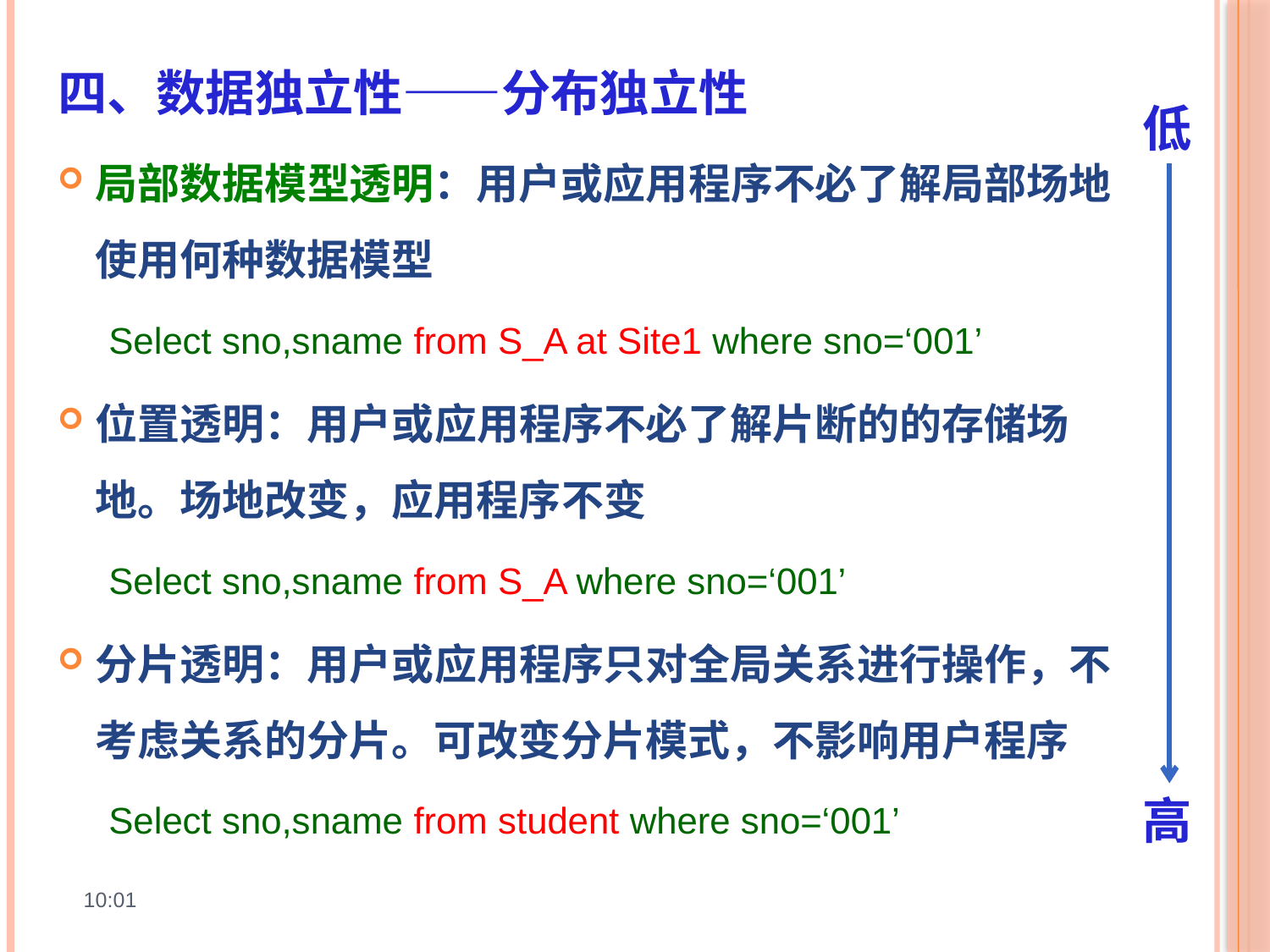

四、数据独立性——分布独立性
局部数据模型透明：用户或应用程序不必了解局部场地使用何种数据模型
Select sno,sname from S_A at Site1 where sno=‘001’
位置透明：用户或应用程序不必了解片断的的存储场地。场地改变，应用程序不变
Select sno,sname from S_A where sno=‘001’
分片透明：用户或应用程序只对全局关系进行操作，不考虑关系的分片。可改变分片模式，不影响用户程序
Select sno,sname from student where sno=‘001’

低
高
10:01